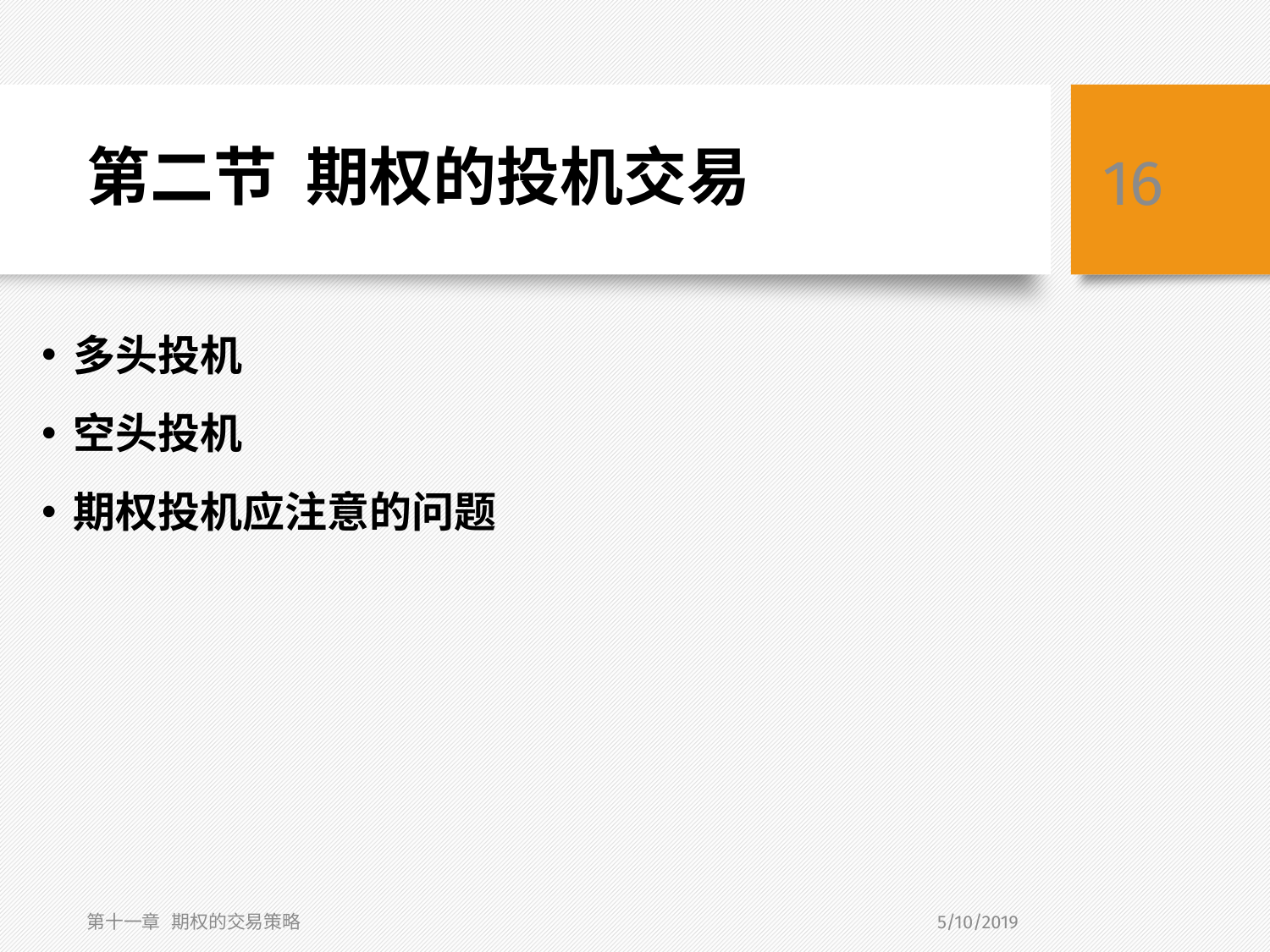

# 第二节  期权的投机交易
16
多头投机
空头投机
期权投机应注意的问题

5/10/2019
第十一章  期权的交易策略